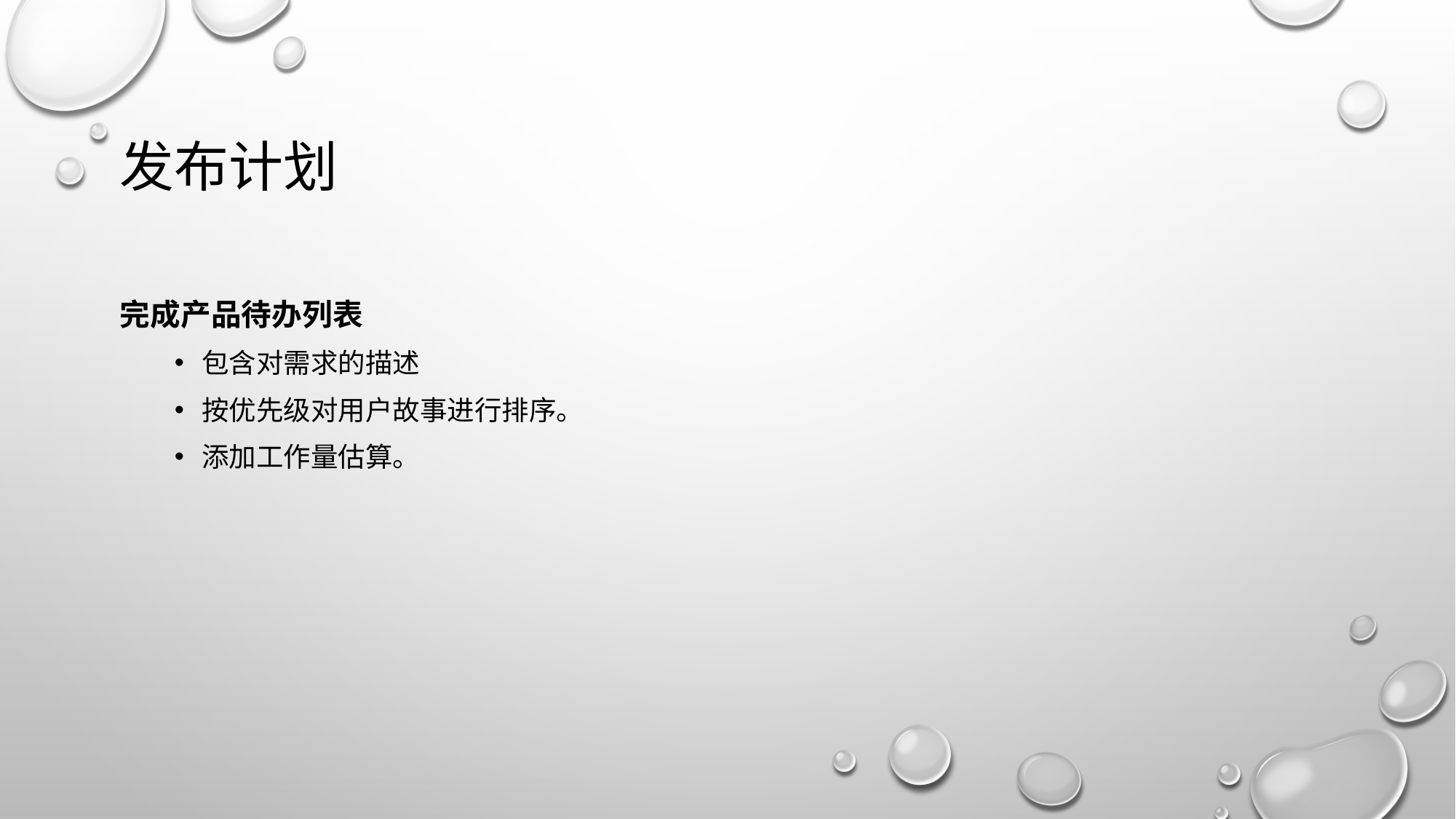

# 发布计划
完成产品待办列表
包含对需求的描述
按优先级对用户故事进行排序。
添加工作量估算。